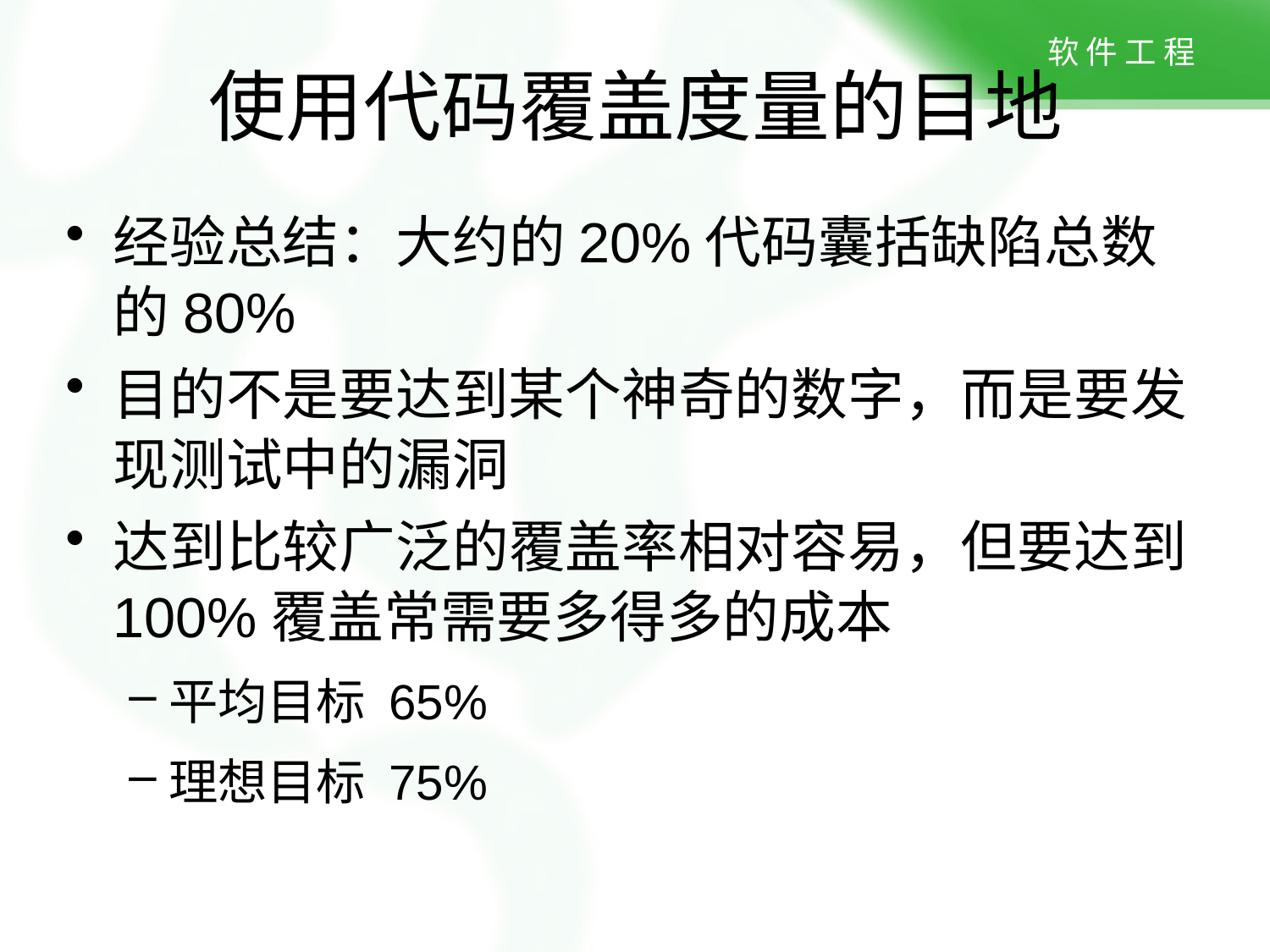

# 使用代码覆盖度量的目地
经验总结：大约的20%代码囊括缺陷总数的80%
目的不是要达到某个神奇的数字，而是要发现测试中的漏洞
达到比较广泛的覆盖率相对容易，但要达到100%覆盖常需要多得多的成本
平均目标 65%
理想目标 75%